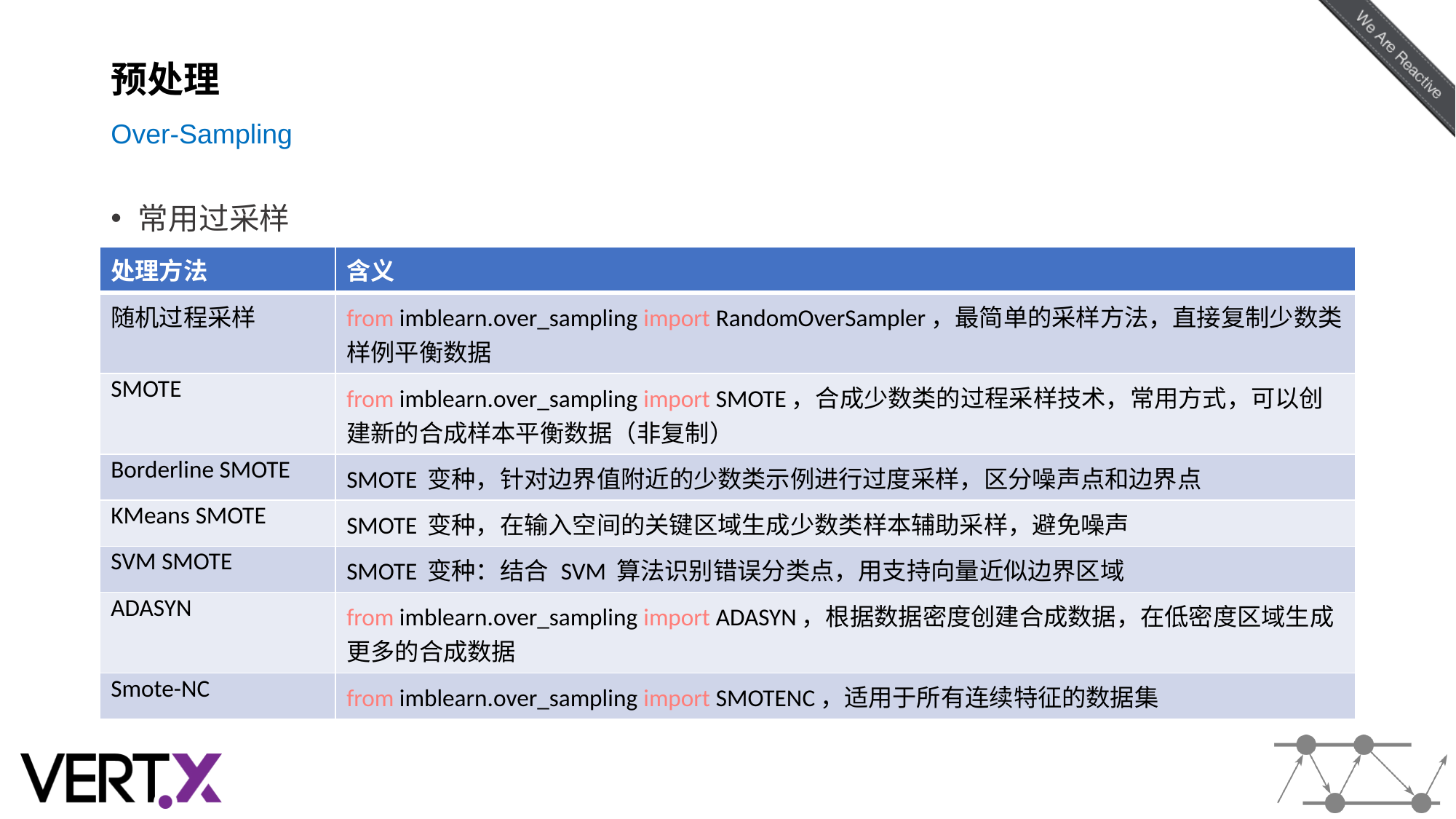

# 预处理 Over-Sampling
常用过采样
| 处理方法 | 含义 |
| --- | --- |
| 随机过程采样 | from imblearn.over\_sampling import RandomOverSampler，最简单的采样方法，直接复制少数类样例平衡数据 |
| SMOTE | from imblearn.over\_sampling import SMOTE，合成少数类的过程采样技术，常用方式，可以创建新的合成样本平衡数据（非复制） |
| Borderline SMOTE | SMOTE 变种，针对边界值附近的少数类示例进行过度采样，区分噪声点和边界点 |
| KMeans SMOTE | SMOTE 变种，在输入空间的关键区域生成少数类样本辅助采样，避免噪声 |
| SVM SMOTE | SMOTE 变种：结合 SVM 算法识别错误分类点，用支持向量近似边界区域 |
| ADASYN | from imblearn.over\_sampling import ADASYN，根据数据密度创建合成数据，在低密度区域生成更多的合成数据 |
| Smote-NC | from imblearn.over\_sampling import SMOTENC，适用于所有连续特征的数据集 |